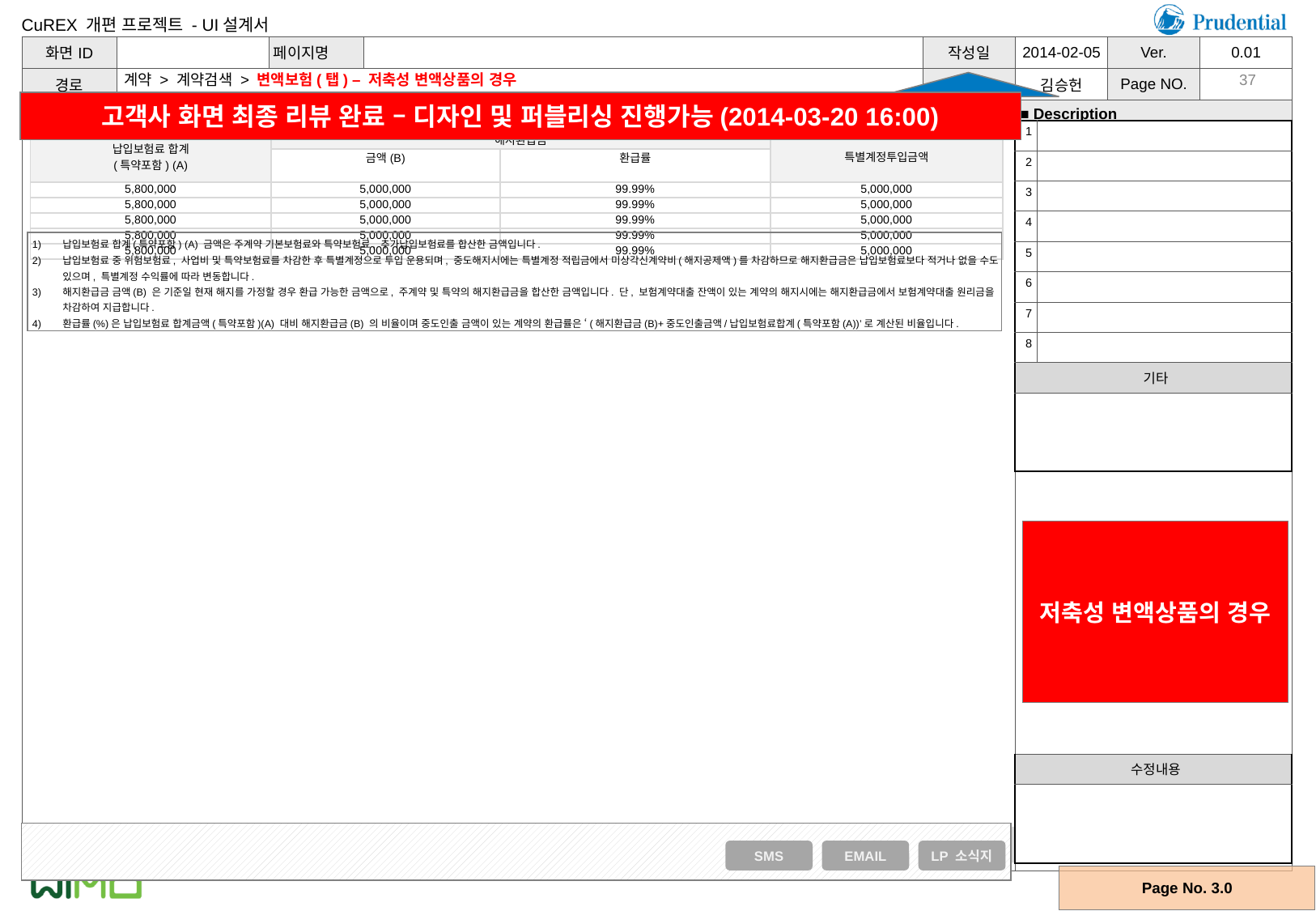

계약 > 계약검색 > 변액보험(탭) – 저축성 변액상품의 경우
37
고객사 화면 최종 리뷰 완료 – 디자인 및 퍼블리싱 진행가능(2014-03-20 16:00)
| 1 |  |
| --- | --- |
| 2 |  |
| 3 |  |
| 4 |  |
| 5 |  |
| 6 |  |
| 7 |  |
| 8 |  |
| 기타 |  |
|  |  |
| 납입보험료 합계 (특약포함) (A) | 해지환급금 |  | 특별계정투입금액 |
| --- | --- | --- | --- |
|  | 금액(B) | 환급률 |  |
| 5,800,000 | 5,000,000 | 99.99% | 5,000,000 |
| 5,800,000 | 5,000,000 | 99.99% | 5,000,000 |
| 5,800,000 | 5,000,000 | 99.99% | 5,000,000 |
| 5,800,000 | 5,000,000 | 99.99% | 5,000,000 |
| 5,800,000 | 5,000,000 | 99.99% | 5,000,000 |
납입보험료 합계(특약포함) (A) 금액은 주계약 기본보험료와 특약보험료, 추가납입보험료를 합산한 금액입니다.
납입보험료 중 위험보험료, 사업비 및 특약보험료를 차감한 후 특별계정으로 투입 운용되며, 중도해지시에는 특별계정 적립금에서 미상각신계약비(해지공제액)를 차감하므로 해지환급금은 납입보험료보다 적거나 없을 수도 있으며, 특별계정 수익률에 따라 변동합니다.
해지환급금 금액(B) 은 기준일 현재 해지를 가정할 경우 환급 가능한 금액으로, 주계약 및 특약의 해지환급금을 합산한 금액입니다. 단, 보험계약대출 잔액이 있는 계약의 해지시에는 해지환급금에서 보험계약대출 원리금을 차감하여 지급합니다.
환급률(%)은 납입보험료 합계금액(특약포함)(A) 대비 해지환급금(B) 의 비율이며 중도인출 금액이 있는 계약의 환급률은 ‘(해지환급금(B)+중도인출금액/납입보험료합계(특약포함(A))’로 계산된 비율입니다.

저축성 변액상품의 경우
| 수정내용 |
| --- |
|  |

SMS
EMAIL
LP 소식지
Page No. 3.0